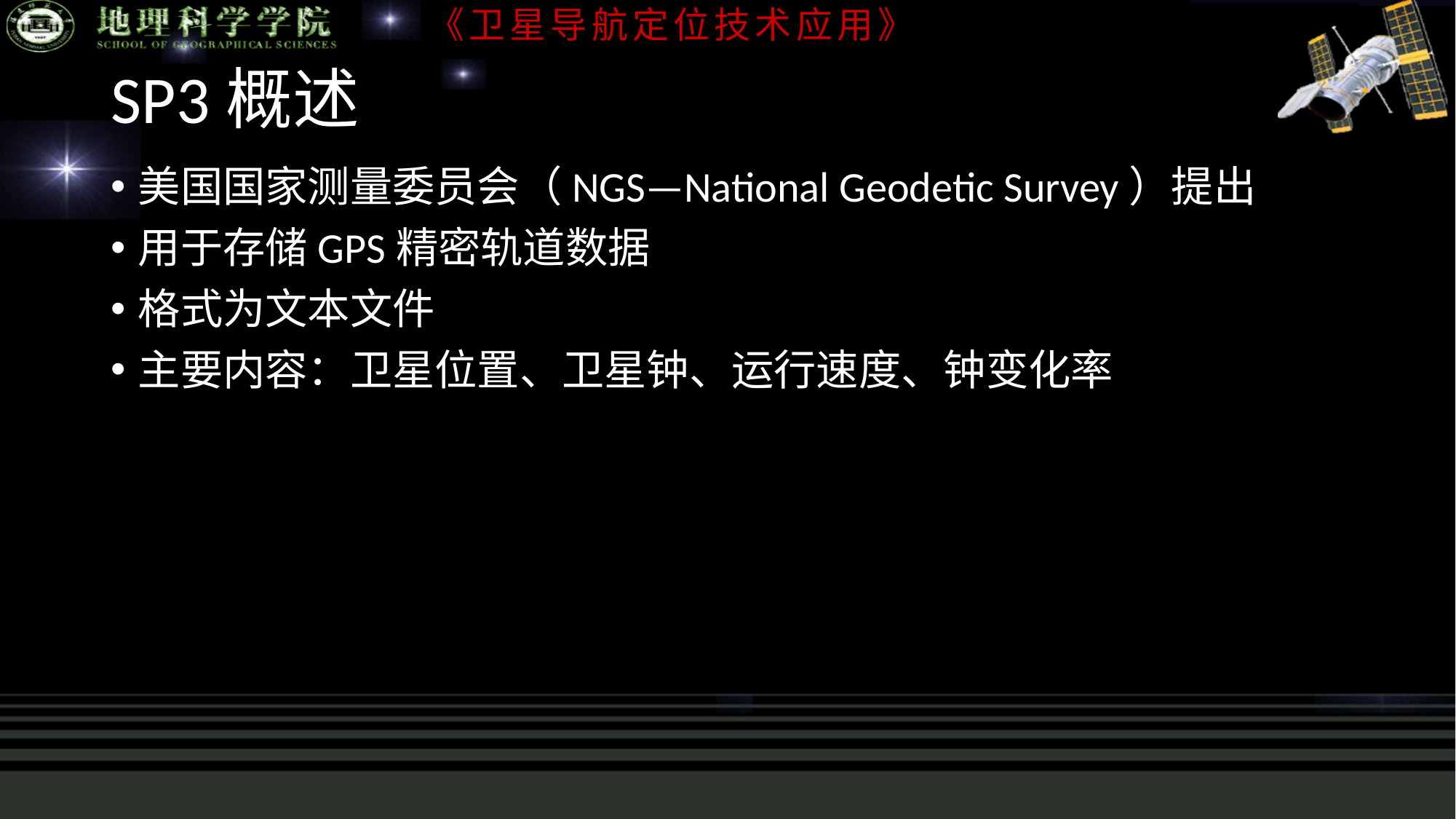

# SP3概述
美国国家测量委员会（NGS—National Geodetic Survey）提出
用于存储GPS精密轨道数据
格式为文本文件
主要内容：卫星位置、卫星钟、运行速度、钟变化率